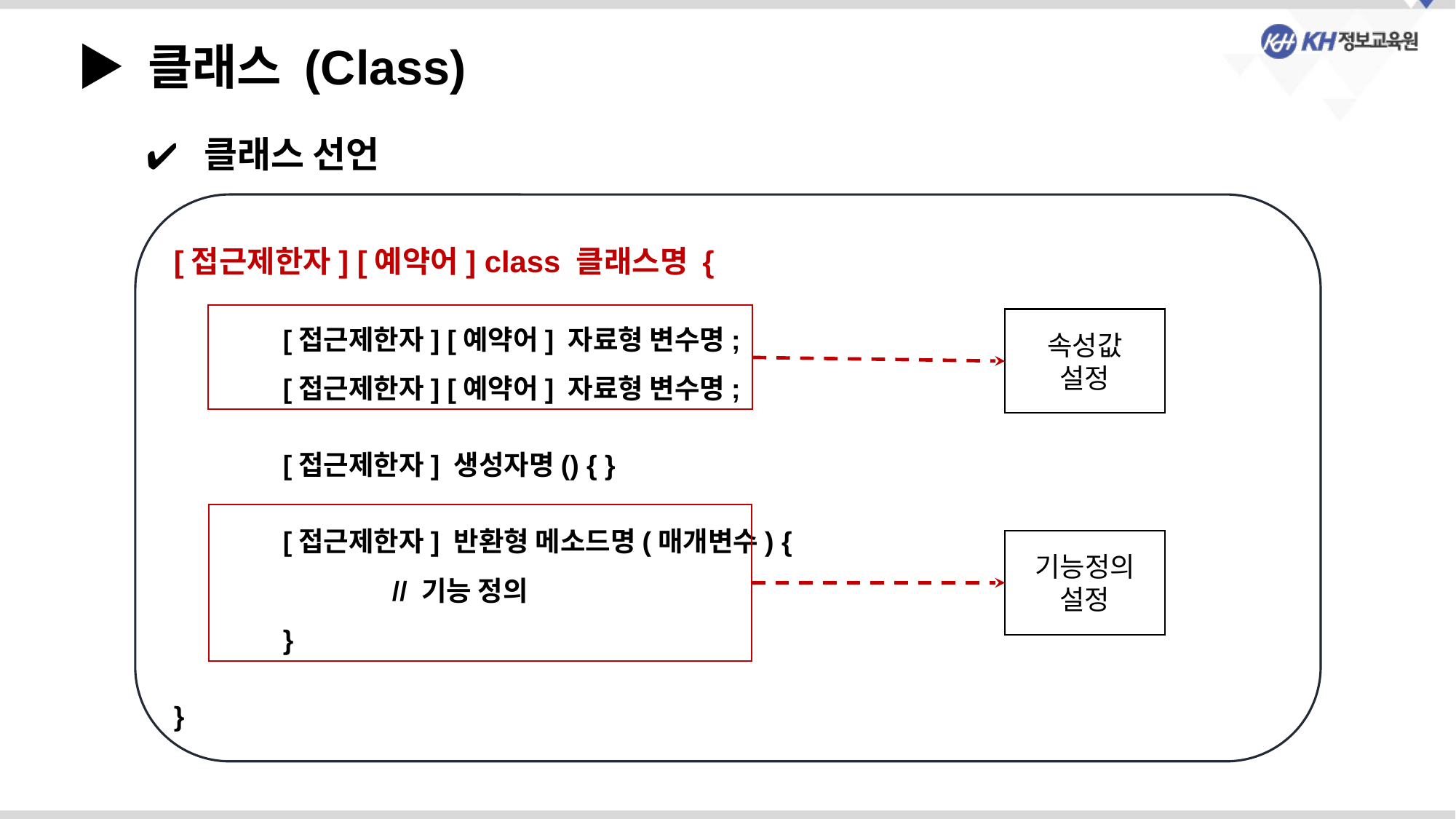

▶ 클래스 (Class)
 클래스 선언
[접근제한자] [예약어] class 클래스명 {

	[접근제한자] [예약어] 자료형 변수명;
	[접근제한자] [예약어] 자료형 변수명;

	[접근제한자] 생성자명() { }

	[접근제한자] 반환형 메소드명(매개변수) {
		// 기능 정의
	}

}

속성값
설정

기능정의
설정